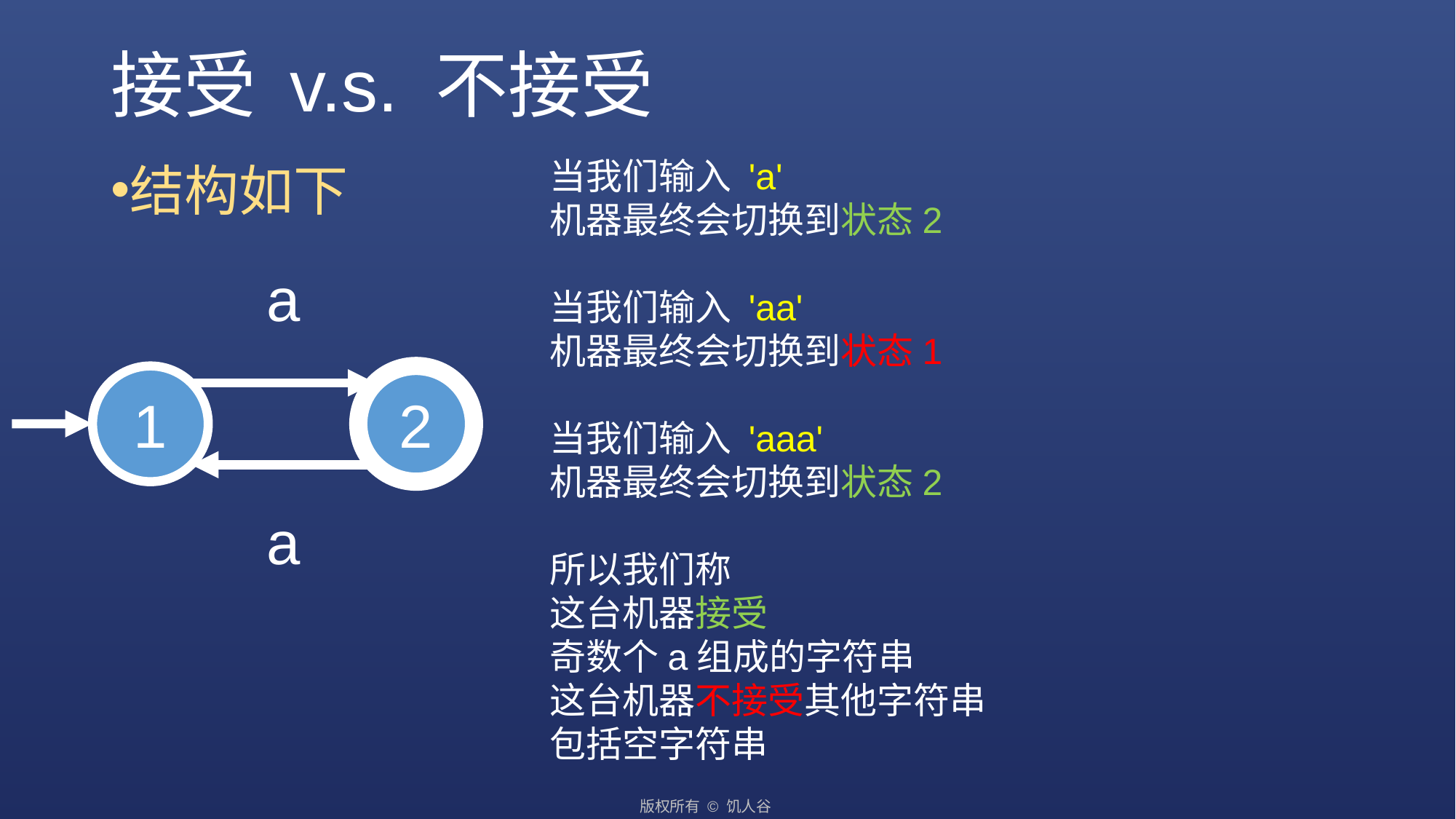

# 接受 v.s. 不接受
当我们输入 'a'
机器最终会切换到状态2

当我们输入 'aa'
机器最终会切换到状态1

当我们输入 'aaa'
机器最终会切换到状态2

所以我们称
这台机器接受
奇数个a组成的字符串
这台机器不接受其他字符串
包括空字符串
结构如下
a
2
1
a